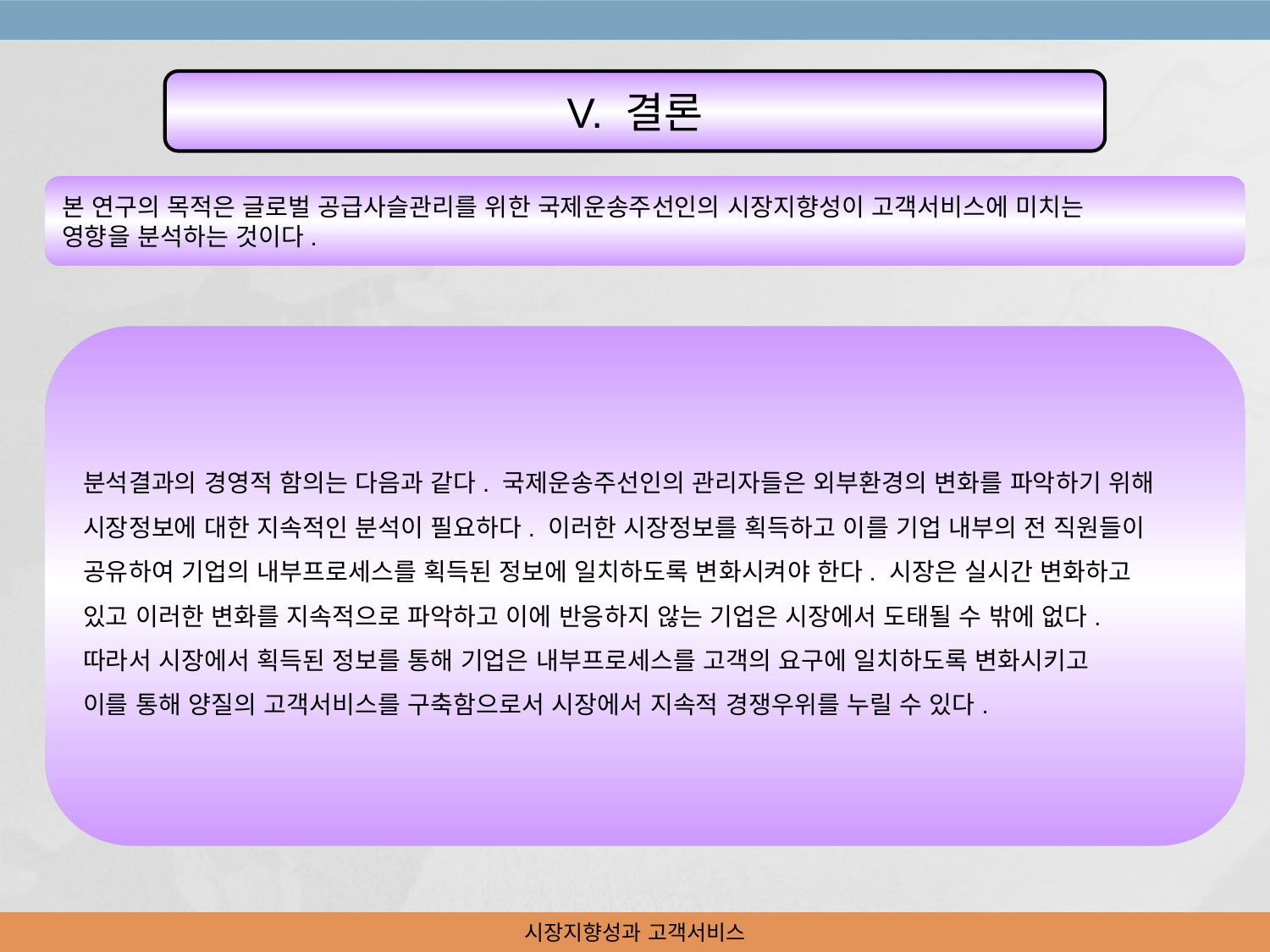

V. 결론
본 연구의 목적은 글로벌 공급사슬관리를 위한 국제운송주선인의 시장지향성이 고객서비스에 미치는
영향을 분석하는 것이다.
분석결과의 경영적 함의는 다음과 같다. 국제운송주선인의 관리자들은 외부환경의 변화를 파악하기 위해
시장정보에 대한 지속적인 분석이 필요하다. 이러한 시장정보를 획득하고 이를 기업 내부의 전 직원들이
공유하여 기업의 내부프로세스를 획득된 정보에 일치하도록 변화시켜야 한다. 시장은 실시간 변화하고
있고 이러한 변화를 지속적으로 파악하고 이에 반응하지 않는 기업은 시장에서 도태될 수 밖에 없다.
따라서 시장에서 획득된 정보를 통해 기업은 내부프로세스를 고객의 요구에 일치하도록 변화시키고
이를 통해 양질의 고객서비스를 구축함으로서 시장에서 지속적 경쟁우위를 누릴 수 있다.
시장지향성과 고객서비스